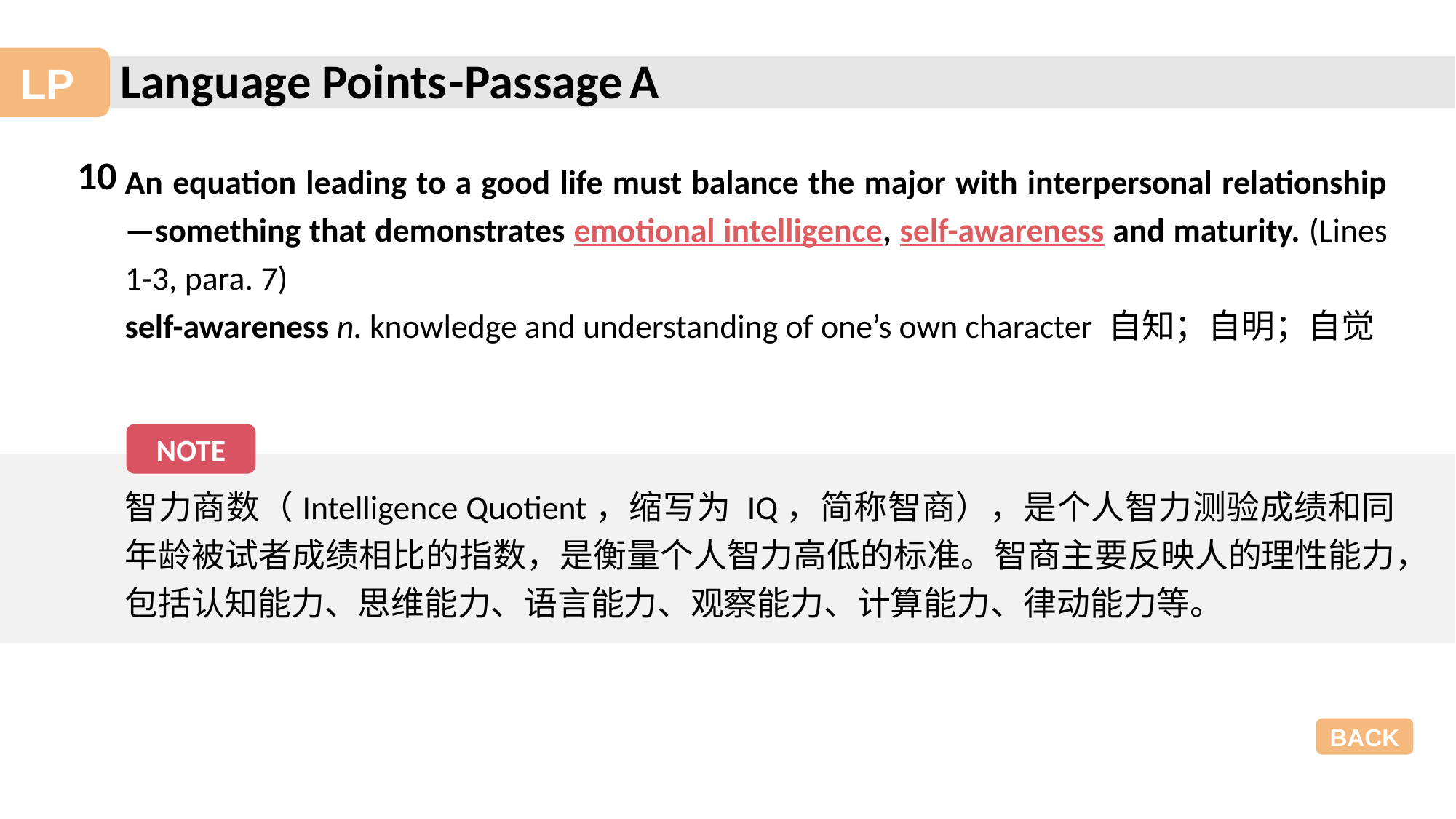

-Passage A
10
An equation leading to a good life must balance the major with interpersonal relationship —something that demonstrates emotional intelligence, self-awareness and maturity. (Lines 1-3, para. 7)
self-awareness n. knowledge and understanding of one’s own character 自知；自明；自觉
NOTE

智力商数（Intelligence Quotient，缩写为 IQ，简称智商），是个人智力测验成绩和同年龄被试者成绩相比的指数，是衡量个人智力高低的标准。智商主要反映人的理性能力，包括认知能力、思维能力、语言能力、观察能力、计算能力、律动能力等。
BACK